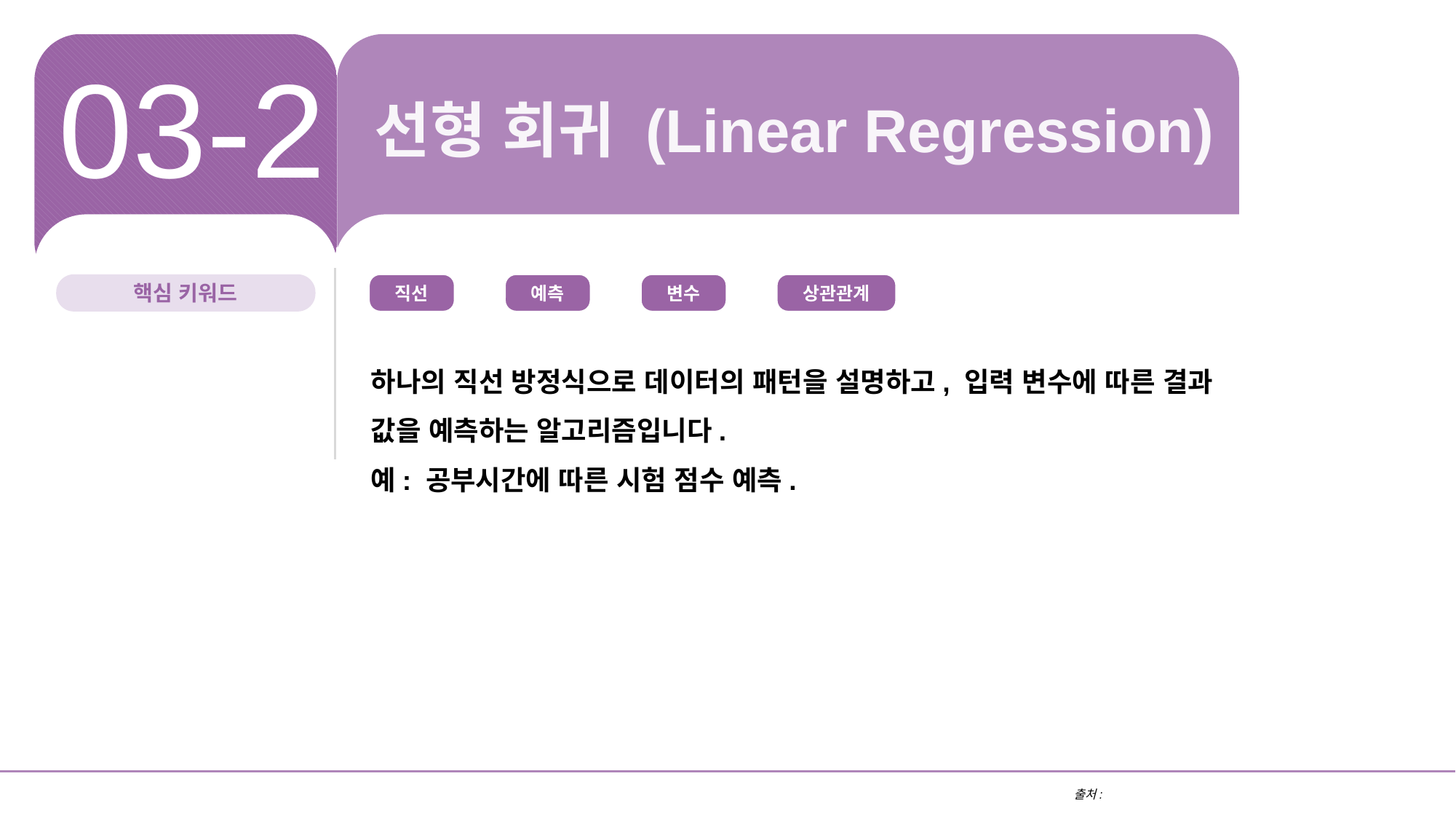

03-2
선형 회귀 (Linear Regression)

직선
예측
변수
상관관계
핵심 키워드
하나의 직선 방정식으로 데이터의 패턴을 설명하고, 입력 변수에 따른 결과 값을 예측하는 알고리즘입니다.
예: 공부시간에 따른 시험 점수 예측.
출처: